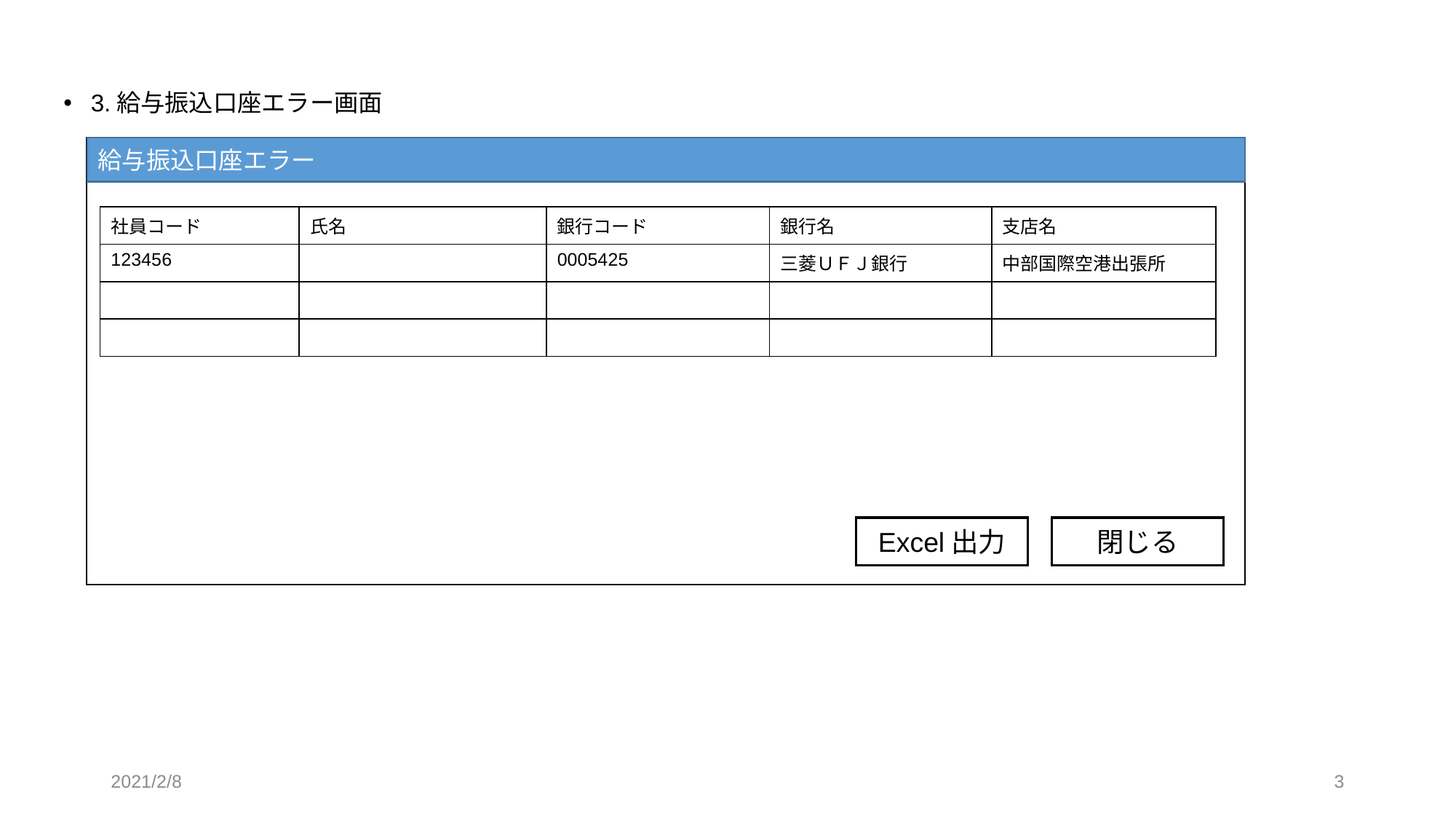

3.給与振込口座エラー画面

給与振込口座エラー
| 社員コード | 氏名 | 銀行コード | 銀行名 | 支店名 |
| --- | --- | --- | --- | --- |
| 123456 |  | 0005425 | 三菱ＵＦＪ銀行 | 中部国際空港出張所 |
|  |  |  |  |  |
|  |  |  |  |  |
Excel出力
閉じる
2021/2/8
3